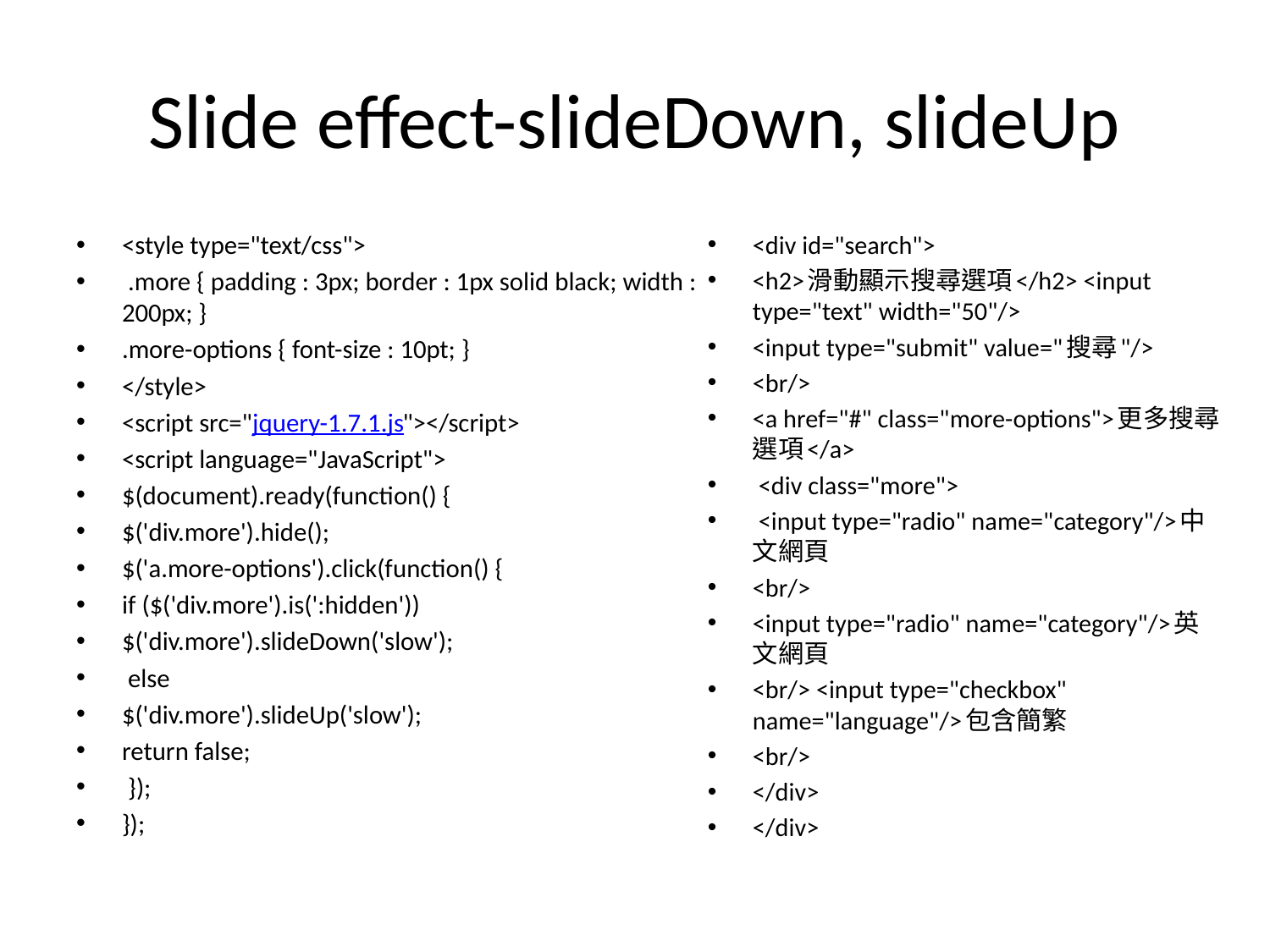

# Slide effect-slideDown, slideUp
<style type="text/css">
 .more { padding : 3px; border : 1px solid black; width : 200px; }
.more-options { font-size : 10pt; }
</style>
<script src="jquery-1.7.1.js"></script>
<script language="JavaScript">
$(document).ready(function() {
$('div.more').hide();
$('a.more-options').click(function() {
if ($('div.more').is(':hidden'))
$('div.more').slideDown('slow');
 else
$('div.more').slideUp('slow');
return false;
 });
});
<div id="search">
<h2>滑動顯示搜尋選項</h2> <input type="text" width="50"/>
<input type="submit" value="搜尋"/>
<br/>
<a href="#" class="more-options">更多搜尋選項</a>
 <div class="more">
 <input type="radio" name="category"/>中文網頁
<br/>
<input type="radio" name="category"/>英文網頁
<br/> <input type="checkbox" name="language"/>包含簡繁
<br/>
</div>
</div>